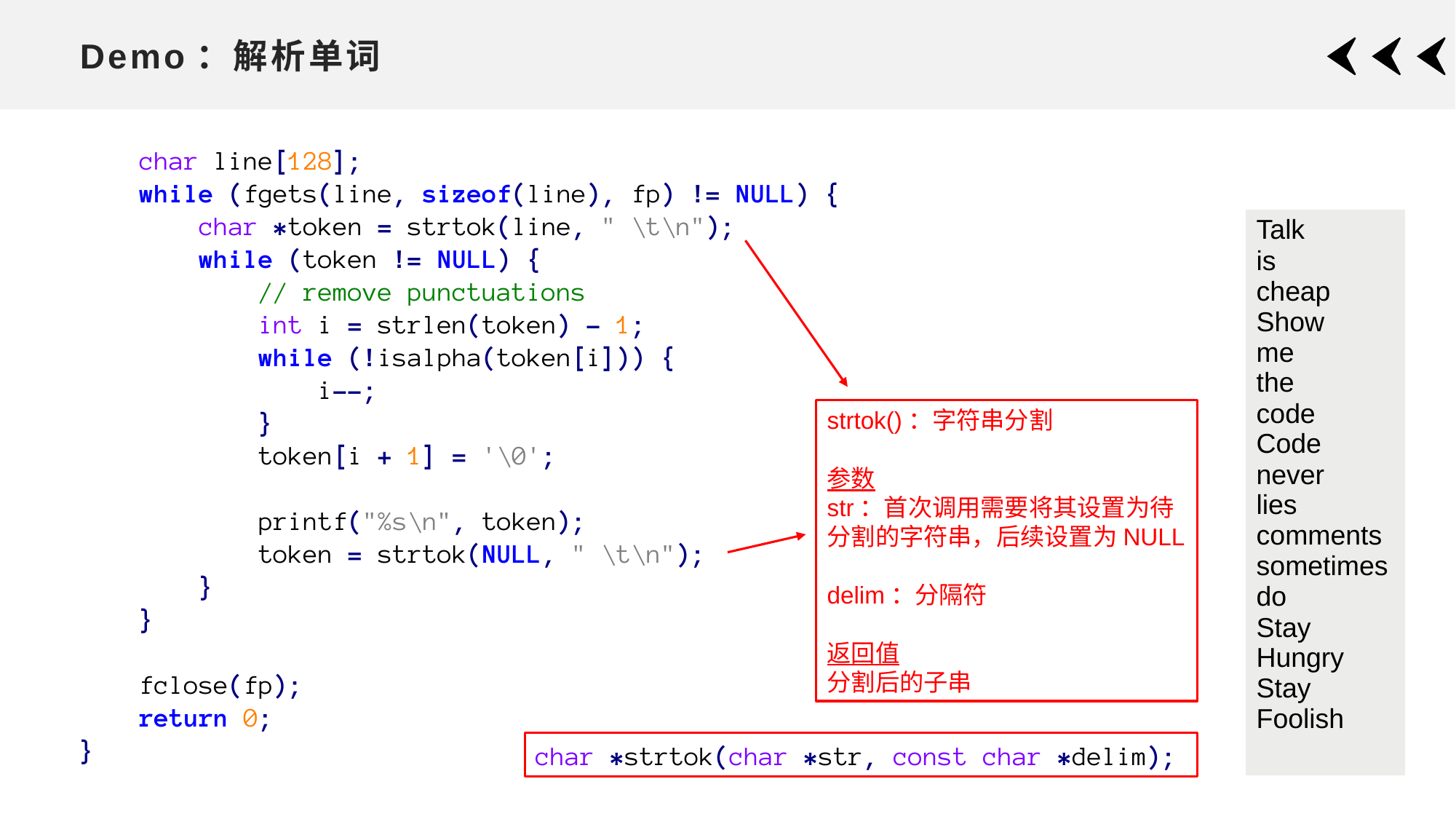

# Demo：解析单词
    char line[128];
    while (fgets(line, sizeof(line), fp) != NULL) {
        char *token = strtok(line, " \t\n");
        while (token != NULL) {
            // remove punctuations
            int i = strlen(token) - 1;
            while (!isalpha(token[i])) {
                i--;
            }
            token[i + 1] = '\0';

            printf("%s\n", token);
            token = strtok(NULL, " \t\n");
        }
    }

    fclose(fp);
    return 0;
}
| Talk is cheap Show me the code Code never lies comments sometimes do Stay Hungry Stay Foolish |
| --- |
strtok()：字符串分割

参数
str：首次调用需要将其设置为待分割的字符串，后续设置为NULL

delim：分隔符

返回值
分割后的子串
char *strtok(char *str, const char *delim);